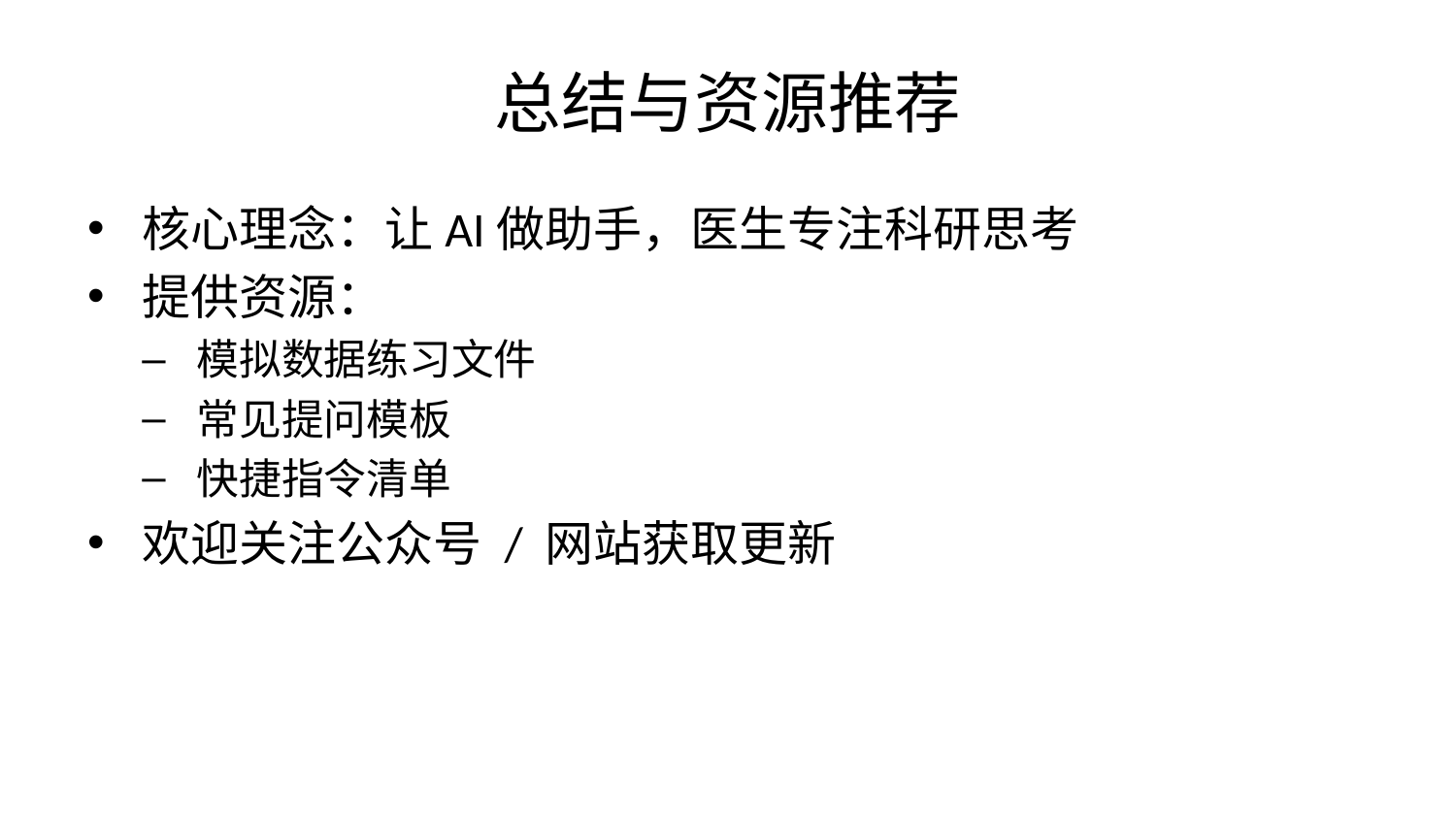

# 总结与资源推荐
核心理念：让AI做助手，医生专注科研思考
提供资源：
模拟数据练习文件
常见提问模板
快捷指令清单
欢迎关注公众号 / 网站获取更新